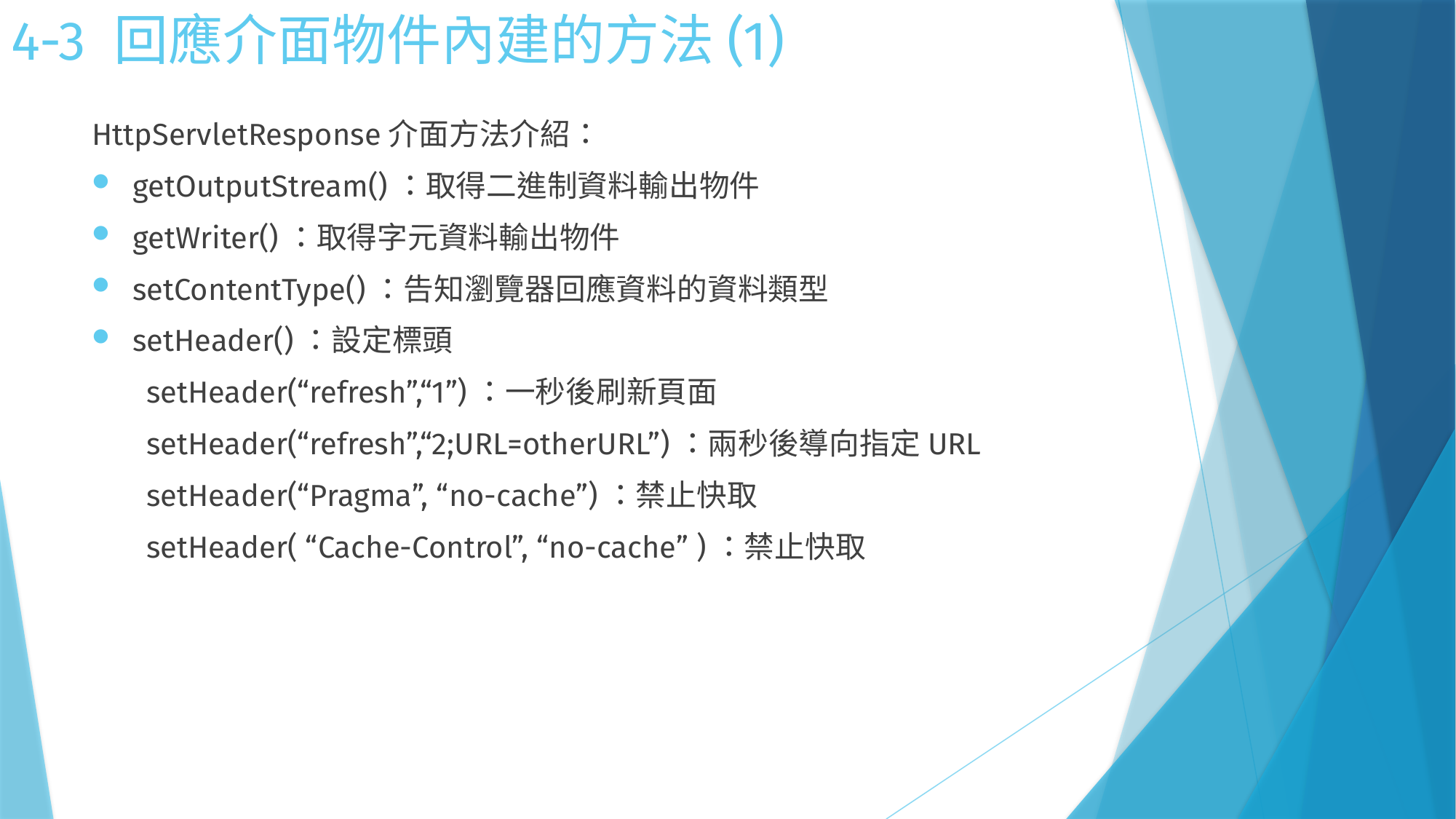

# 4-3 回應介面物件內建的方法(1)
HttpServletResponse介面方法介紹：
getOutputStream()：取得二進制資料輸出物件
getWriter()：取得字元資料輸出物件
setContentType()：告知瀏覽器回應資料的資料類型
setHeader()：設定標頭
setHeader(“refresh”,“1”)：一秒後刷新頁面
setHeader(“refresh”,“2;URL=otherURL”)：兩秒後導向指定URL
setHeader(“Pragma”, “no-cache”)：禁止快取
setHeader( “Cache-Control”, “no-cache” )：禁止快取